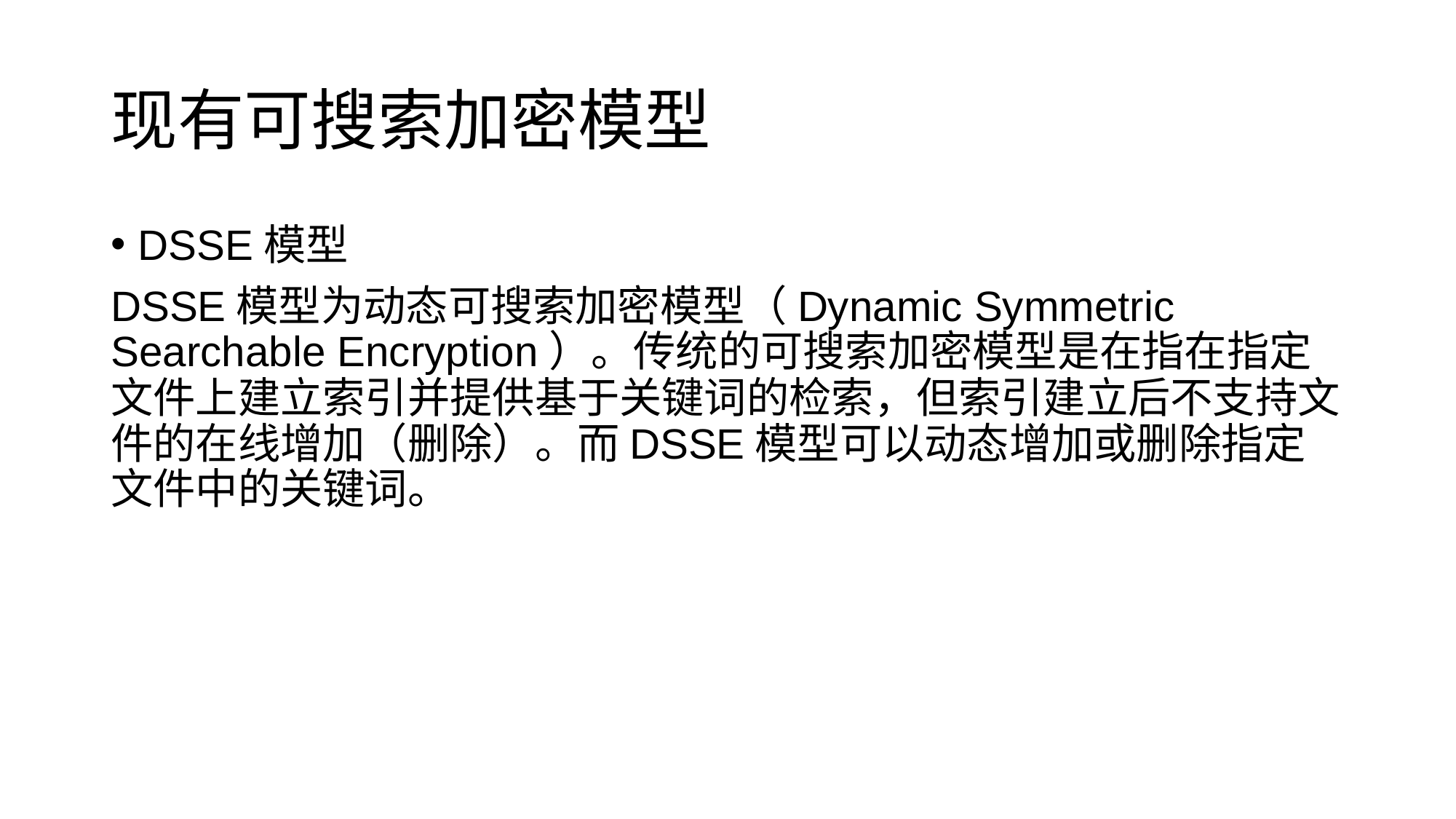

# 现有可搜索加密模型
DSSE模型
DSSE模型为动态可搜索加密模型（Dynamic Symmetric Searchable Encryption）。传统的可搜索加密模型是在指在指定文件上建立索引并提供基于关键词的检索，但索引建立后不支持文件的在线增加（删除）。而DSSE模型可以动态增加或删除指定文件中的关键词。